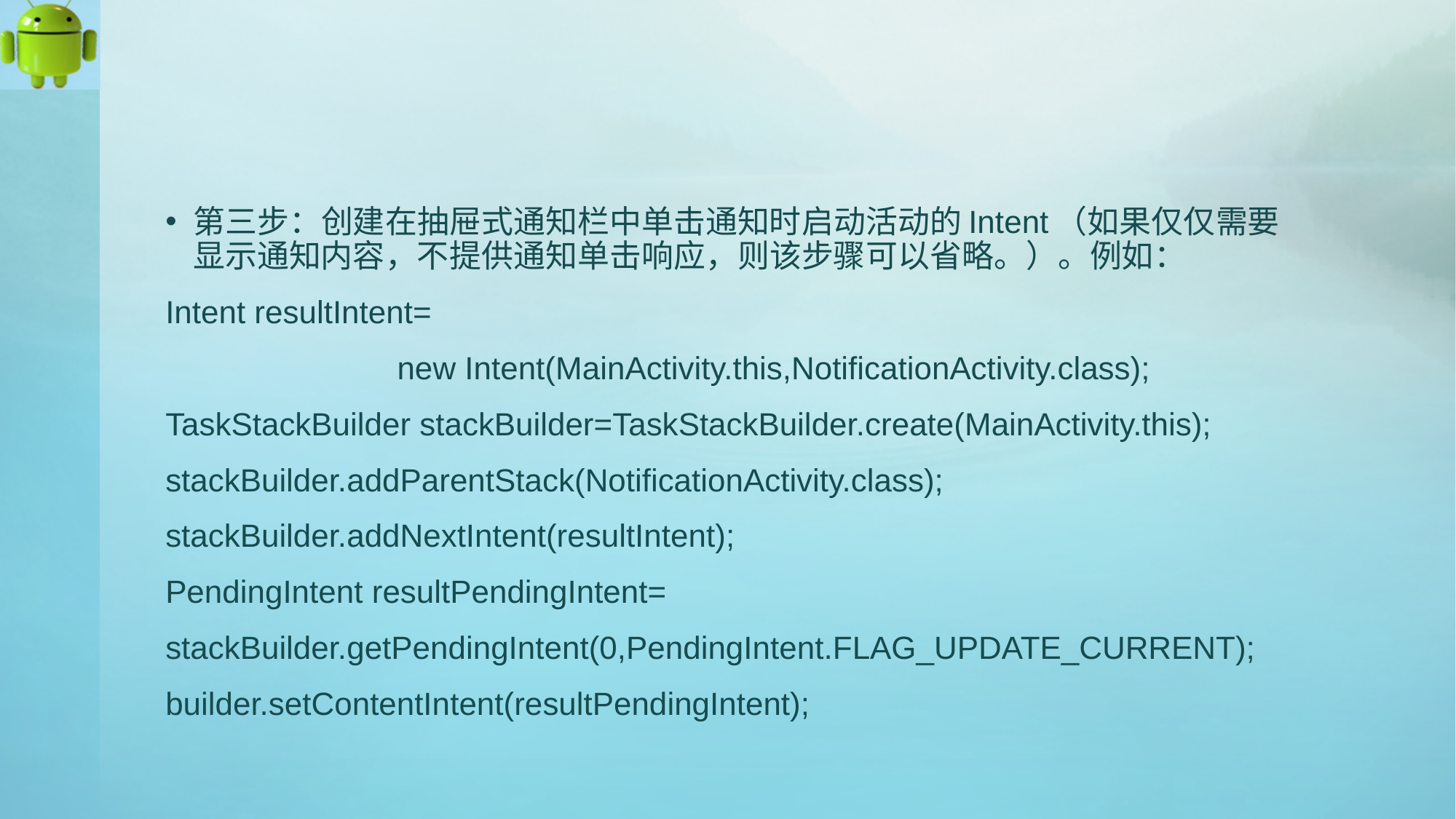

#
第三步：创建在抽屉式通知栏中单击通知时启动活动的Intent（如果仅仅需要显示通知内容，不提供通知单击响应，则该步骤可以省略。）。例如：
Intent resultIntent=
                          new Intent(MainActivity.this,NotificationActivity.class);
TaskStackBuilder stackBuilder=TaskStackBuilder.create(MainActivity.this);
stackBuilder.addParentStack(NotificationActivity.class);
stackBuilder.addNextIntent(resultIntent);
PendingIntent resultPendingIntent=
stackBuilder.getPendingIntent(0,PendingIntent.FLAG_UPDATE_CURRENT);
builder.setContentIntent(resultPendingIntent);